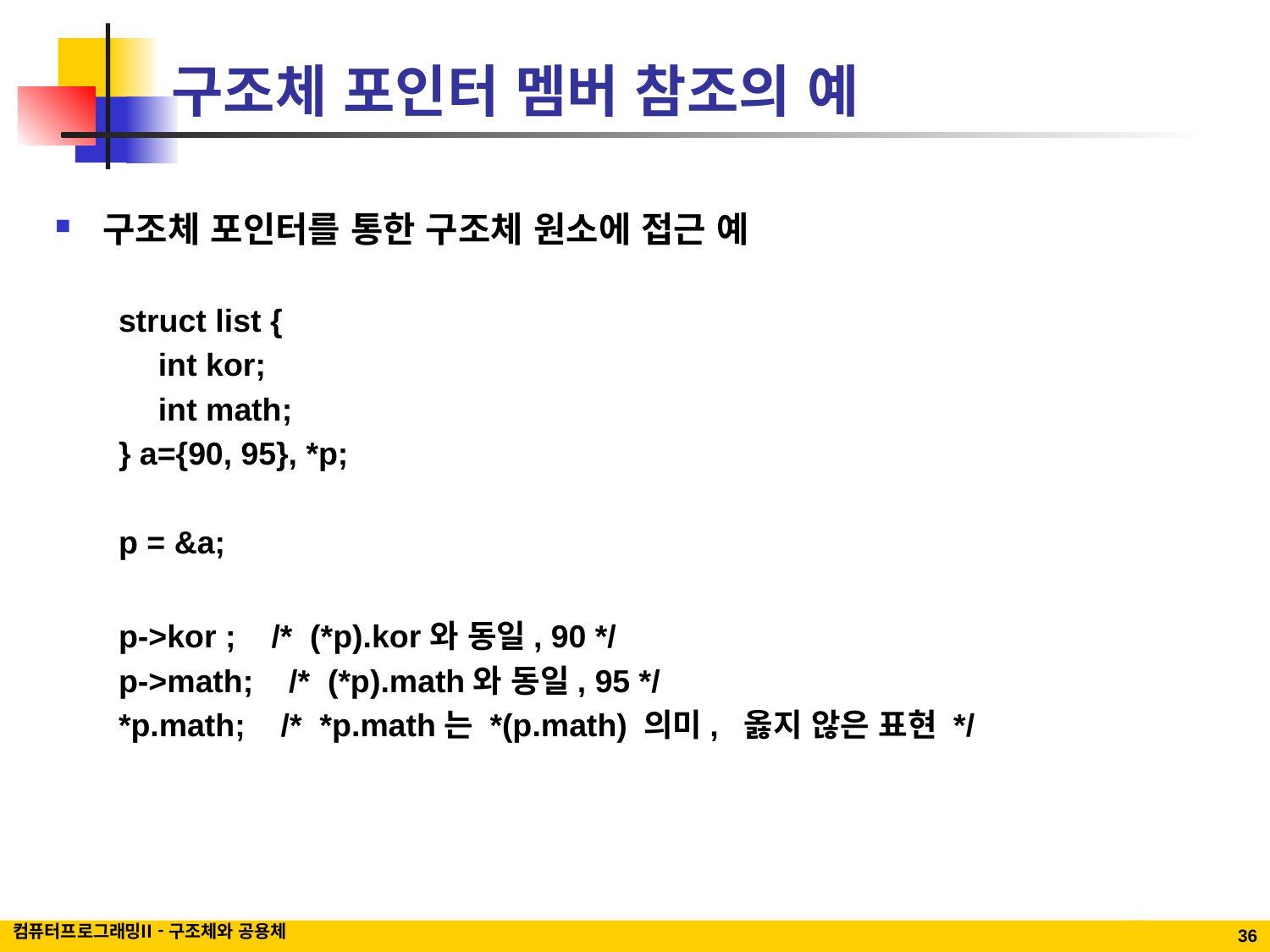

# 구조체 포인터 멤버 참조의 예
구조체 포인터를 통한 구조체 원소에 접근 예

struct list {
	int kor;
	int math;
} a={90, 95}, *p;

p = &a;

p->kor ;    /*  (*p).kor와 동일, 90 */
p->math;    /*  (*p).math와 동일, 95 */
*p.math;    /*  *p.math는 *(p.math) 의미,  옳지 않은 표현 */
컴퓨터프로그래밍II - 구조체와 공용체
36